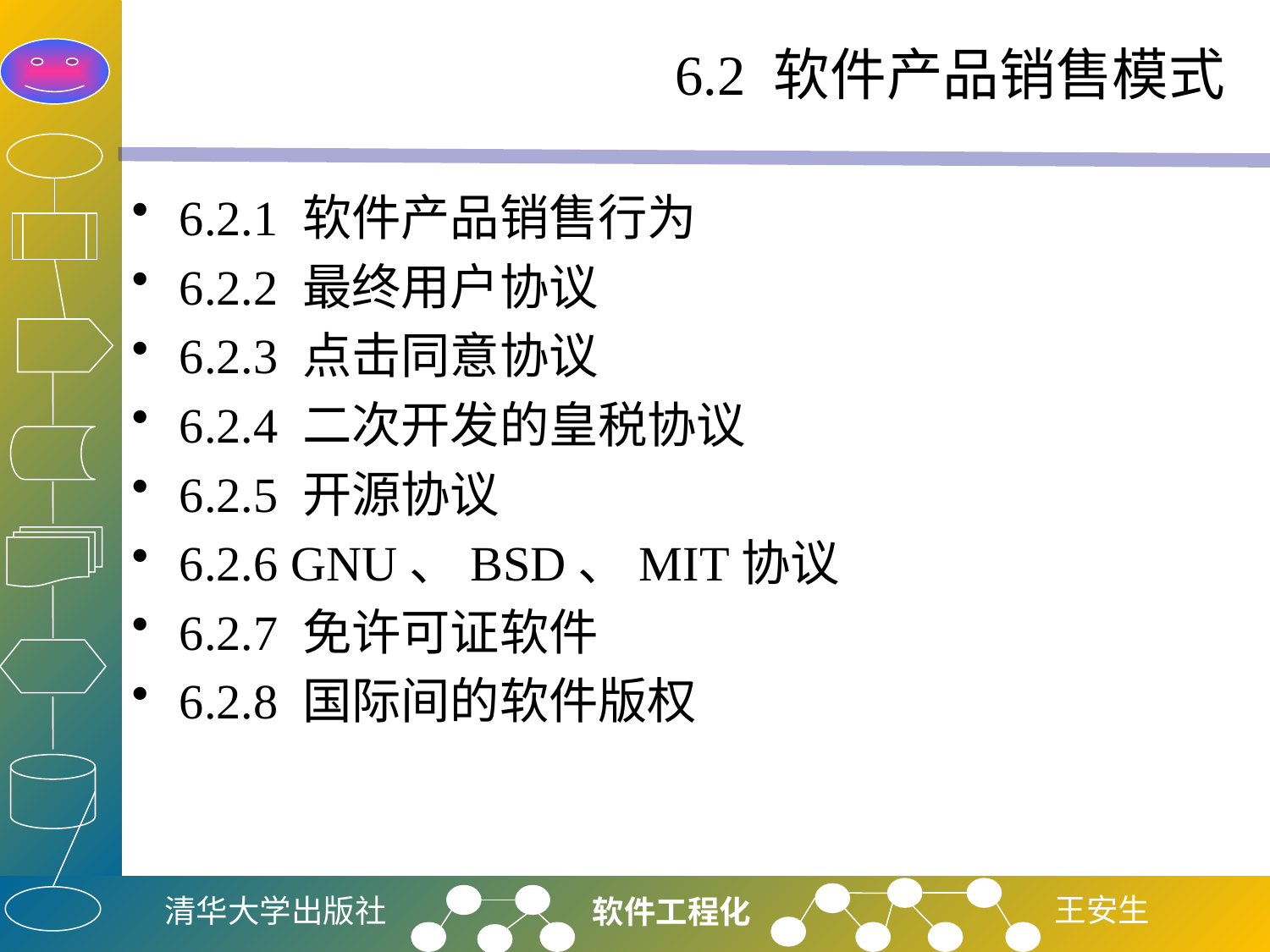

# 6.2 软件产品销售模式
6.2.1 软件产品销售行为
6.2.2 最终用户协议
6.2.3 点击同意协议
6.2.4 二次开发的皇税协议
6.2.5 开源协议
6.2.6 GNU、BSD、MIT协议
6.2.7 免许可证软件
6.2.8 国际间的软件版权